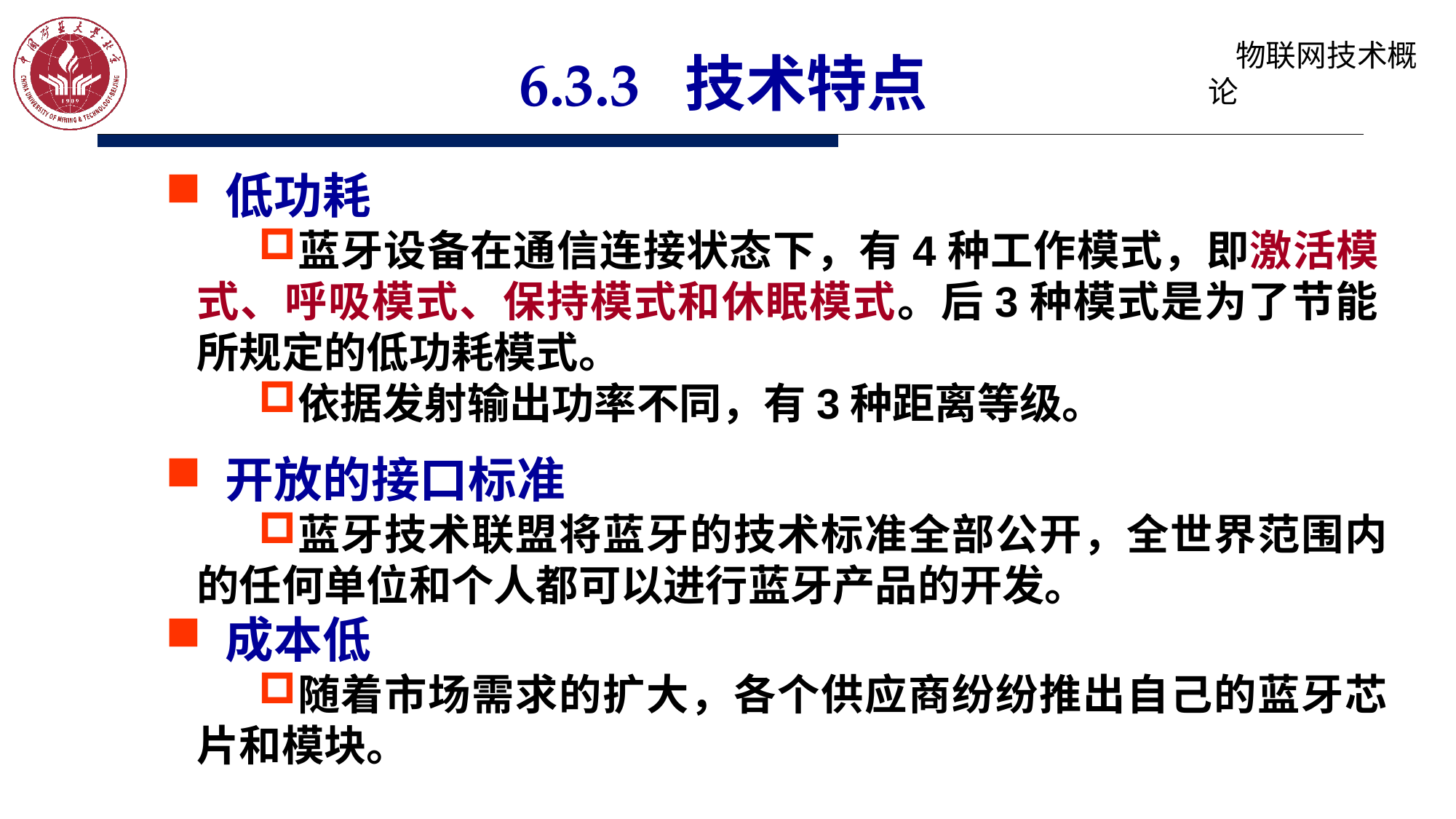

# 6.3.3  技术特点
 低功耗
蓝牙设备在通信连接状态下，有4种工作模式，即激活模式、呼吸模式、保持模式和休眠模式。后3种模式是为了节能所规定的低功耗模式。
依据发射输出功率不同，有3种距离等级。

 开放的接口标准
蓝牙技术联盟将蓝牙的技术标准全部公开，全世界范围内的任何单位和个人都可以进行蓝牙产品的开发。
 成本低
随着市场需求的扩大，各个供应商纷纷推出自己的蓝牙芯片和模块。